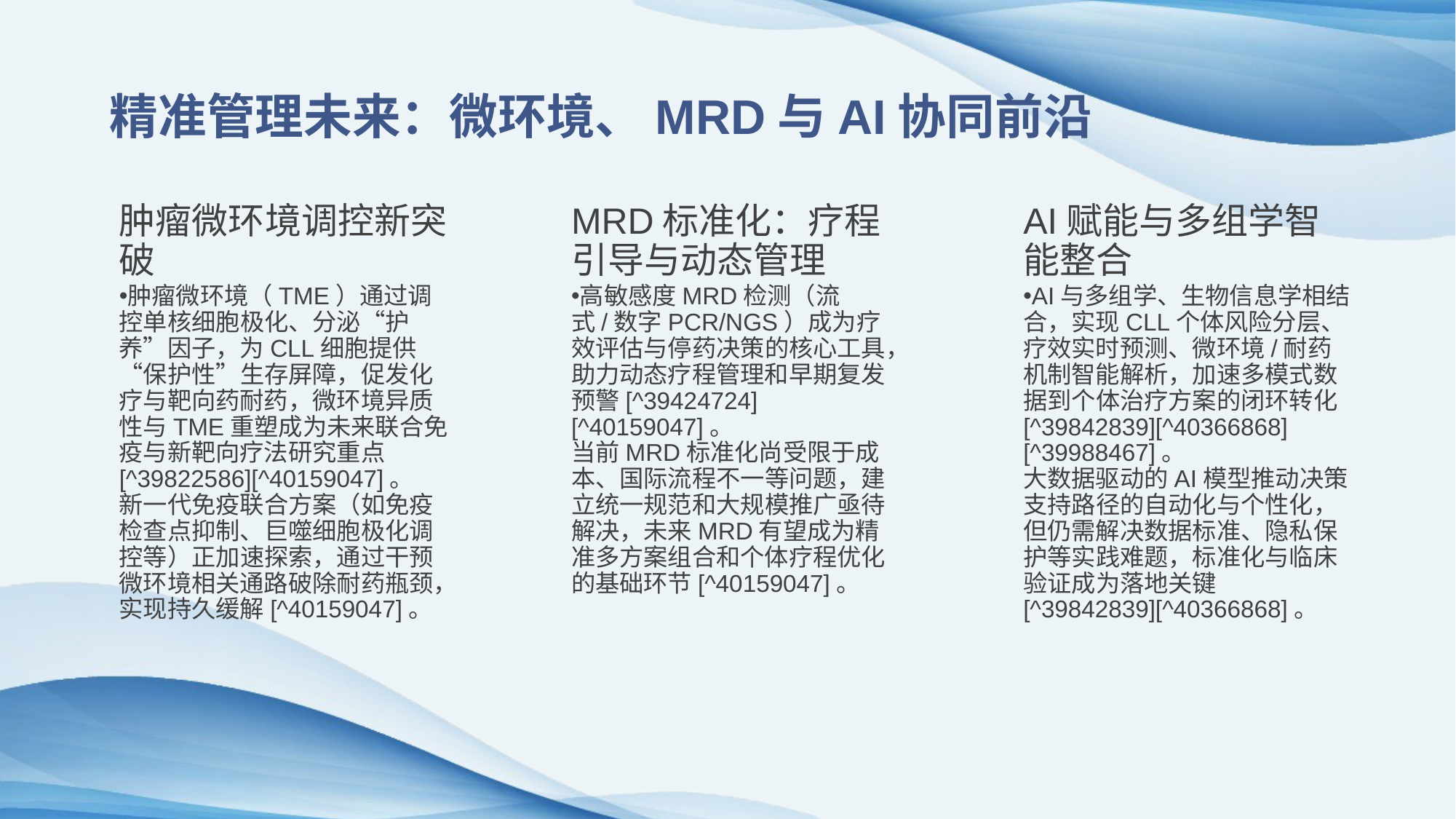

精准管理未来：微环境、MRD与AI协同前沿
肿瘤微环境调控新突破
MRD标准化：疗程引导与动态管理
AI赋能与多组学智能整合
肿瘤微环境（TME）通过调控单核细胞极化、分泌“护养”因子，为CLL细胞提供“保护性”生存屏障，促发化疗与靶向药耐药，微环境异质性与TME重塑成为未来联合免疫与新靶向疗法研究重点[^39822586][^40159047]。
新一代免疫联合方案（如免疫检查点抑制、巨噬细胞极化调控等）正加速探索，通过干预微环境相关通路破除耐药瓶颈，实现持久缓解[^40159047]。
高敏感度MRD检测（流式/数字PCR/NGS）成为疗效评估与停药决策的核心工具，助力动态疗程管理和早期复发预警[^39424724][^40159047]。
当前MRD标准化尚受限于成本、国际流程不一等问题，建立统一规范和大规模推广亟待解决，未来MRD有望成为精准多方案组合和个体疗程优化的基础环节[^40159047]。
AI与多组学、生物信息学相结合，实现CLL个体风险分层、疗效实时预测、微环境/耐药机制智能解析，加速多模式数据到个体治疗方案的闭环转化[^39842839][^40366868][^39988467]。
大数据驱动的AI模型推动决策支持路径的自动化与个性化，但仍需解决数据标准、隐私保护等实践难题，标准化与临床验证成为落地关键[^39842839][^40366868]。